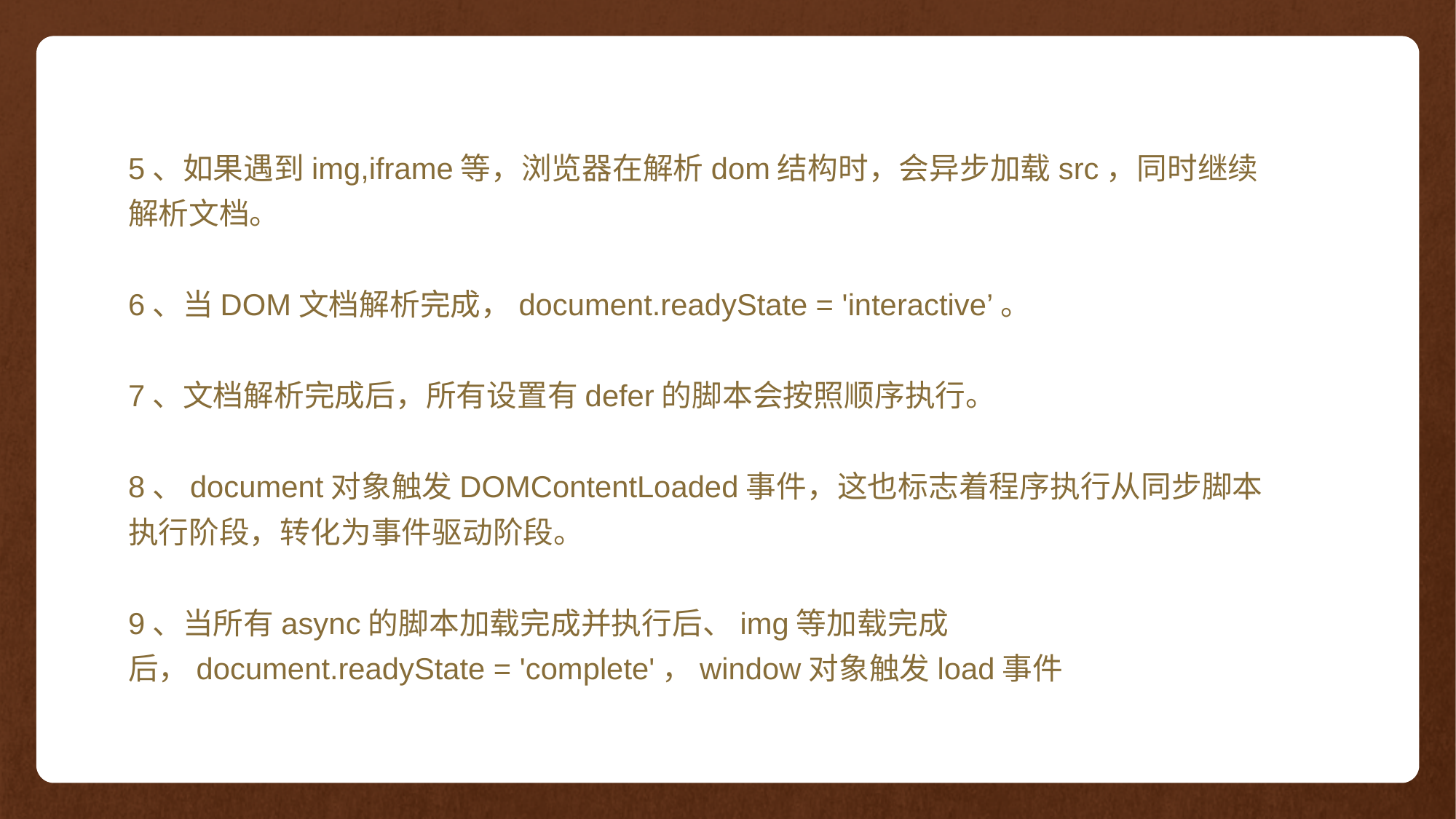

5、如果遇到img,iframe等，浏览器在解析dom结构时，会异步加载src，同时继续解析文档。

6、当DOM文档解析完成，document.readyState = 'interactive’。

7、文档解析完成后，所有设置有defer的脚本会按照顺序执行。

8、document对象触发DOMContentLoaded事件，这也标志着程序执行从同步脚本执行阶段，转化为事件驱动阶段。

9、当所有async的脚本加载完成并执行后、img等加载完成后，document.readyState = 'complete'，window对象触发load事件